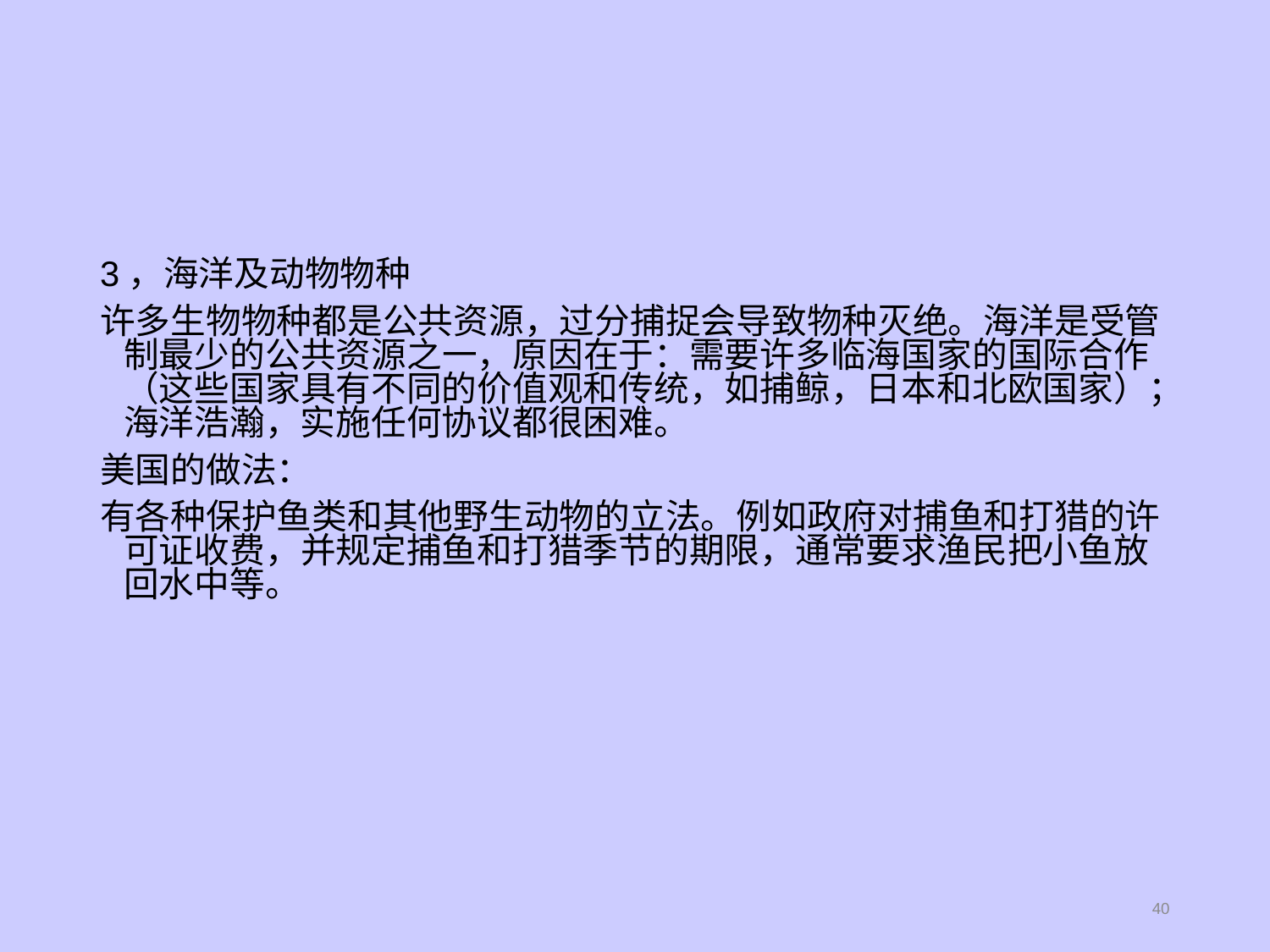

#
3，海洋及动物物种
许多生物物种都是公共资源，过分捕捉会导致物种灭绝。海洋是受管制最少的公共资源之一，原因在于：需要许多临海国家的国际合作（这些国家具有不同的价值观和传统，如捕鲸，日本和北欧国家）；海洋浩瀚，实施任何协议都很困难。
美国的做法：
有各种保护鱼类和其他野生动物的立法。例如政府对捕鱼和打猎的许可证收费，并规定捕鱼和打猎季节的期限，通常要求渔民把小鱼放回水中等。

40